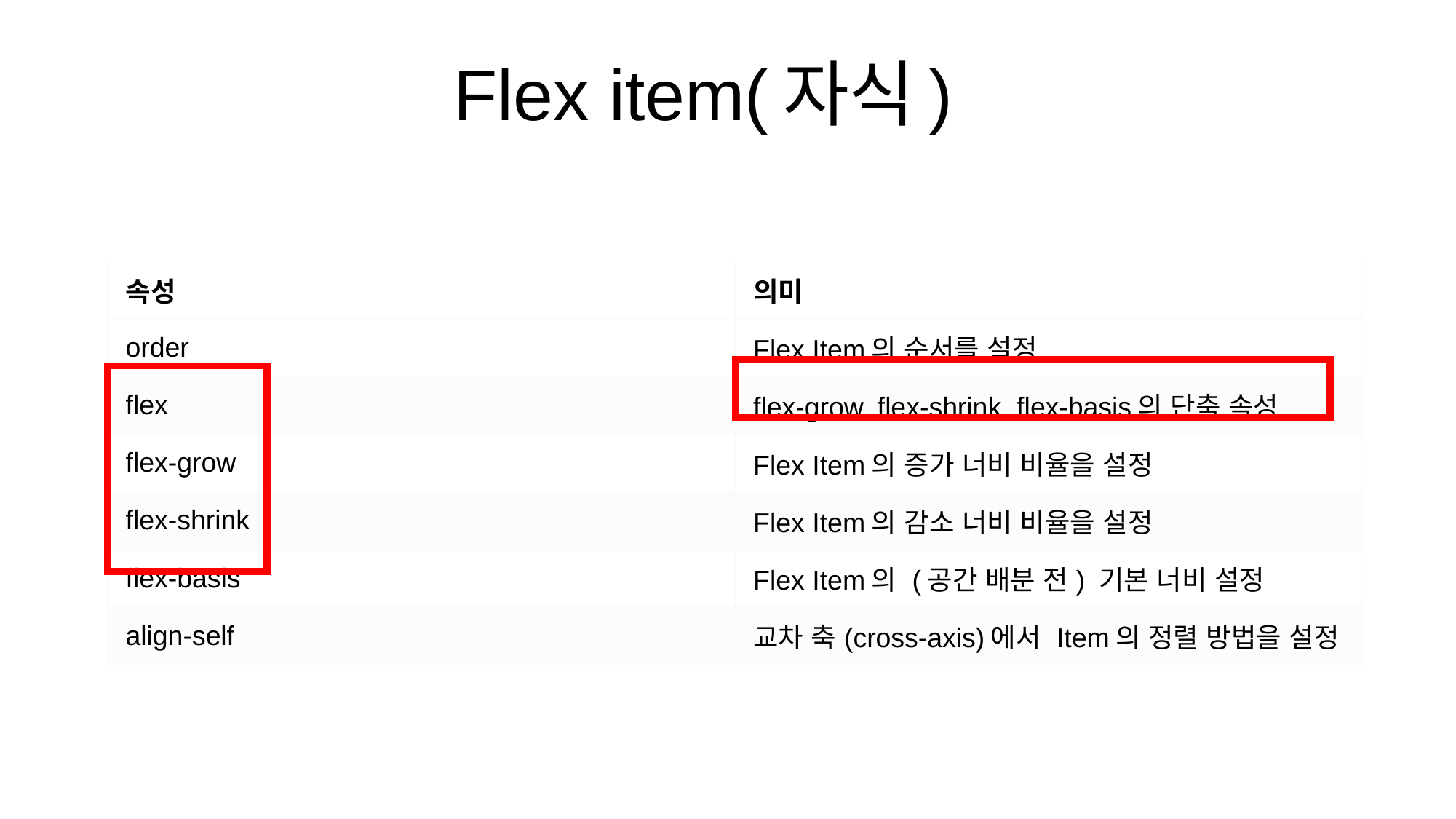

# Flex item(자식)
| 속성 | 의미 |
| --- | --- |
| order | Flex Item의 순서를 설정 |
| flex | flex-grow, flex-shrink, flex-basis의 단축 속성 |
| flex-grow | Flex Item의 증가 너비 비율을 설정 |
| flex-shrink | Flex Item의 감소 너비 비율을 설정 |
| flex-basis | Flex Item의 (공간 배분 전) 기본 너비 설정 |
| align-self | 교차 축(cross-axis)에서 Item의 정렬 방법을 설정 |